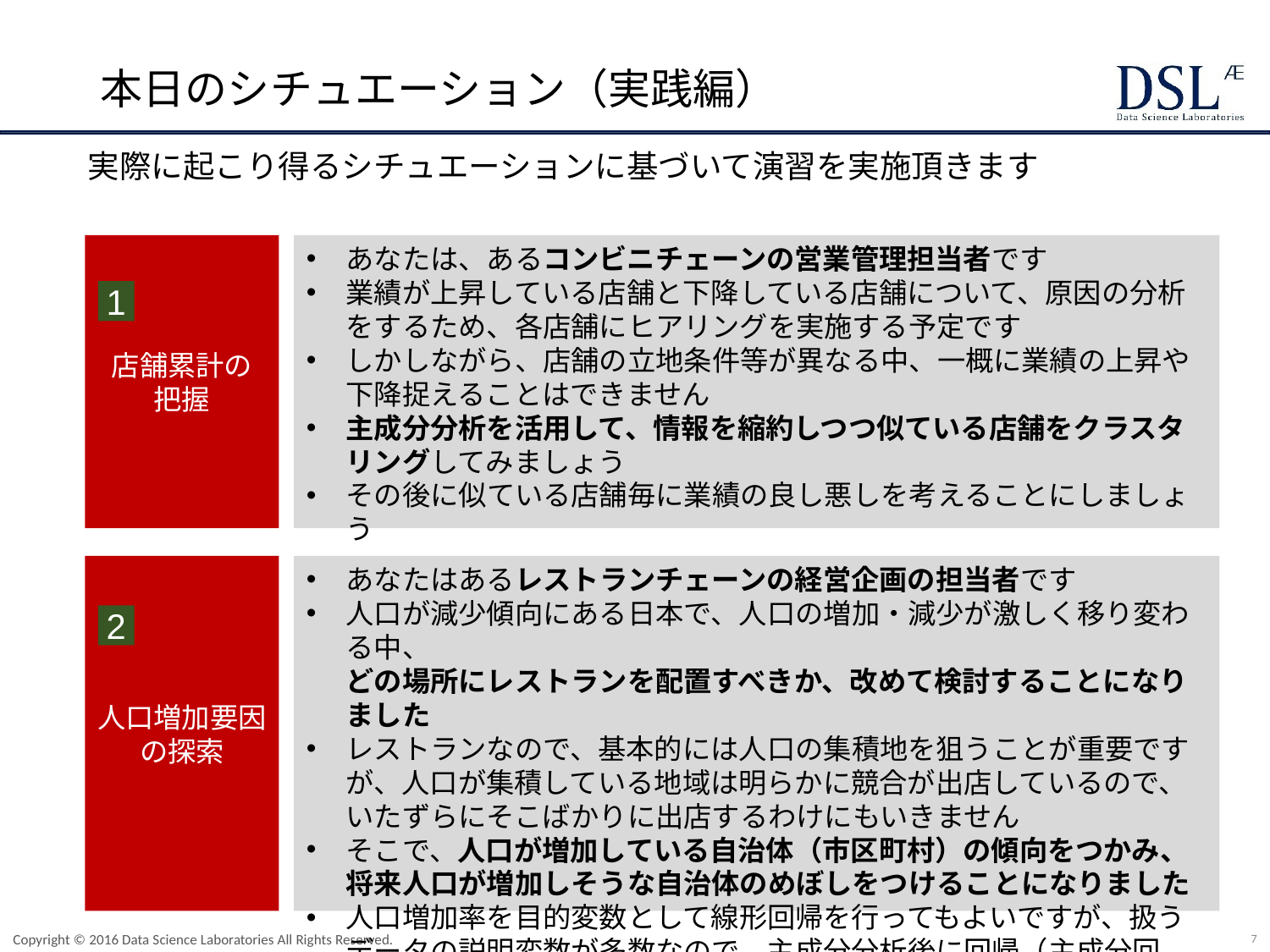

# 本日のシチュエーション（実践編）
実際に起こり得るシチュエーションに基づいて演習を実施頂きます
あなたは、あるコンビニチェーンの営業管理担当者です
業績が上昇している店舗と下降している店舗について、原因の分析をするため、各店舗にヒアリングを実施する予定です
しかしながら、店舗の立地条件等が異なる中、一概に業績の上昇や下降捉えることはできません
主成分分析を活用して、情報を縮約しつつ似ている店舗をクラスタリングしてみましょう
その後に似ている店舗毎に業績の良し悪しを考えることにしましょう
店舗累計の
把握
1
あなたはあるレストランチェーンの経営企画の担当者です
人口が減少傾向にある日本で、人口の増加・減少が激しく移り変わる中、
どの場所にレストランを配置すべきか、改めて検討することになりました
レストランなので、基本的には人口の集積地を狙うことが重要ですが、人口が集積している地域は明らかに競合が出店しているので、いたずらにそこばかりに出店するわけにもいきません
そこで、人口が増加している自治体（市区町村）の傾向をつかみ、将来人口が増加しそうな自治体のめぼしをつけることになりました
人口増加率を目的変数として線形回帰を行ってもよいですが、扱うデータの説明変数が多数なので、主成分分析後に回帰（主成分回帰）してみます
人口増加要因
の探索
2
7
Copyright © 2016 Data Science Laboratories All Rights Reserved.